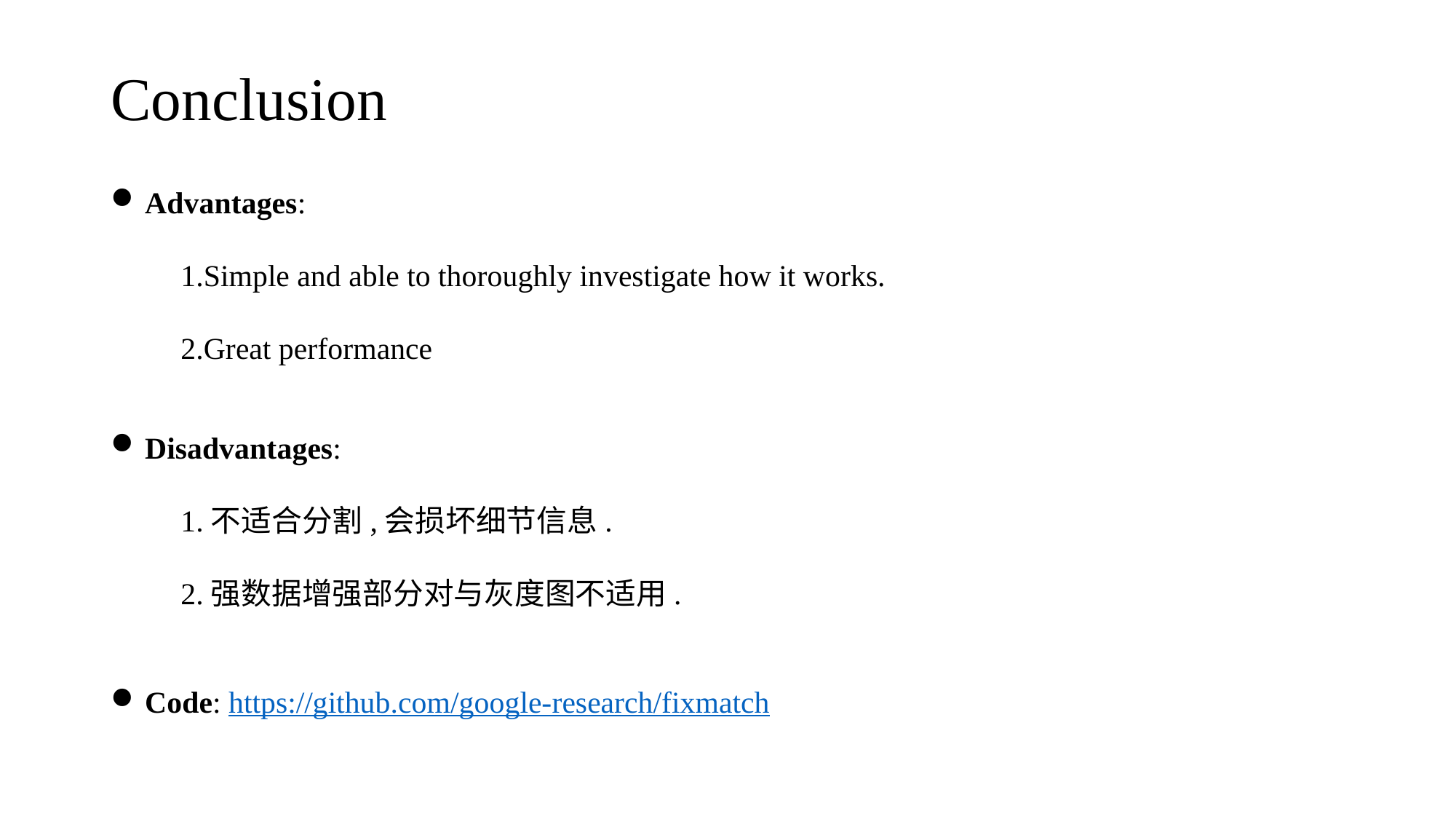

# Conclusion
Advantages:

  1.Simple and able to thoroughly investigate how it works.

  2.Great performance

Disadvantages:

  1.不适合分割,会损坏细节信息.

  2.强数据增强部分对与灰度图不适用.

Code: https://github.com/google-research/fixmatch